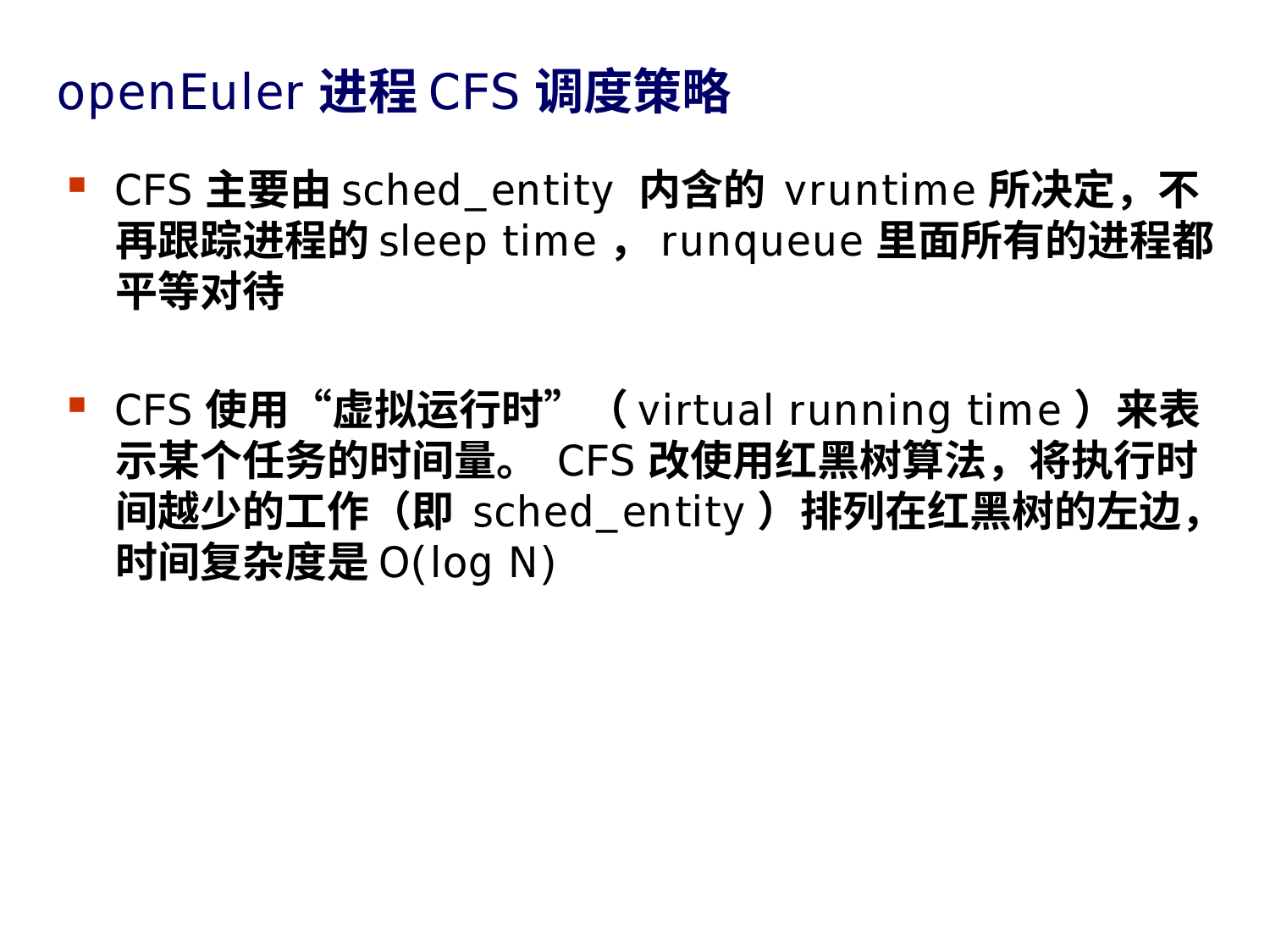

# openEuler进程CFS调度策略
CFS主要由sched_entity 内含的 vruntime所决定，不再跟踪进程的sleep time，runqueue里面所有的进程都平等对待

CFS使用“虚拟运行时”（virtual running time）来表示某个任务的时间量。 CFS改使用红黑树算法，将执行时间越少的工作（即 sched_entity）排列在红黑树的左边，时间复杂度是O(log N)
86